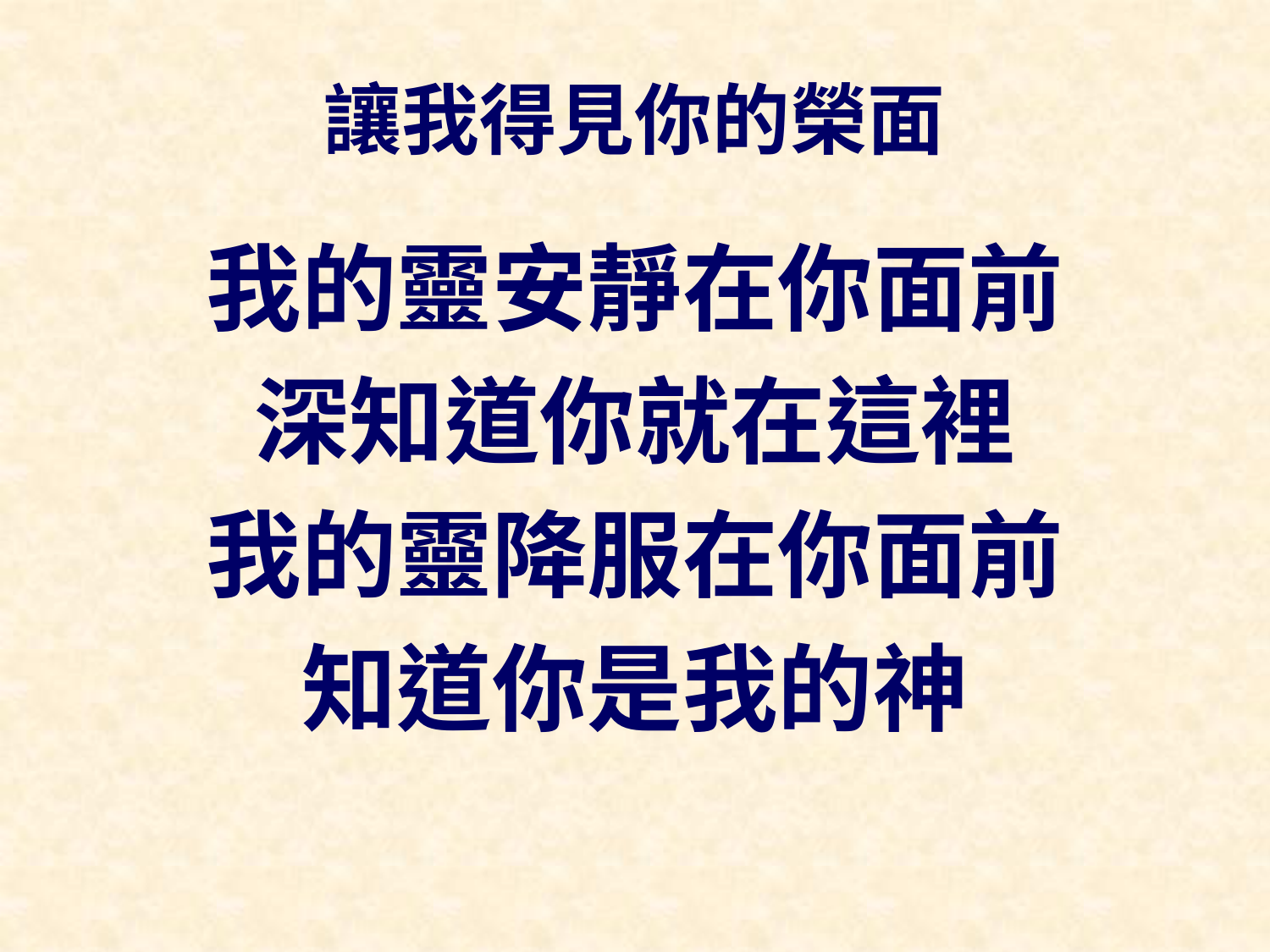

# 讓我得見你的榮面
我的靈安靜在你面前
深知道你就在這裡
我的靈降服在你面前
知道你是我的神